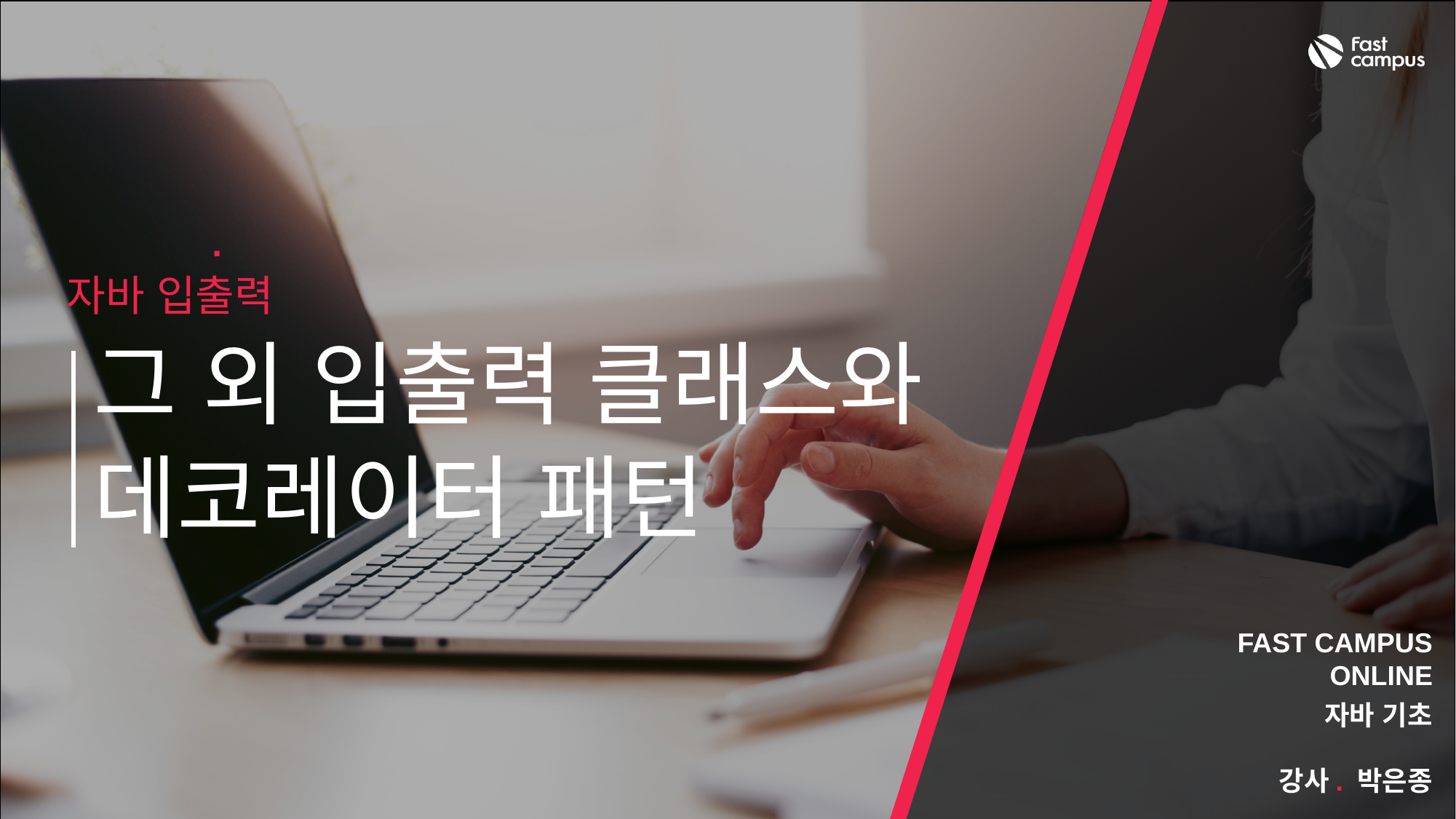

14
자바 입출력
그 외 입출력 클래스와
데코레이터 패턴